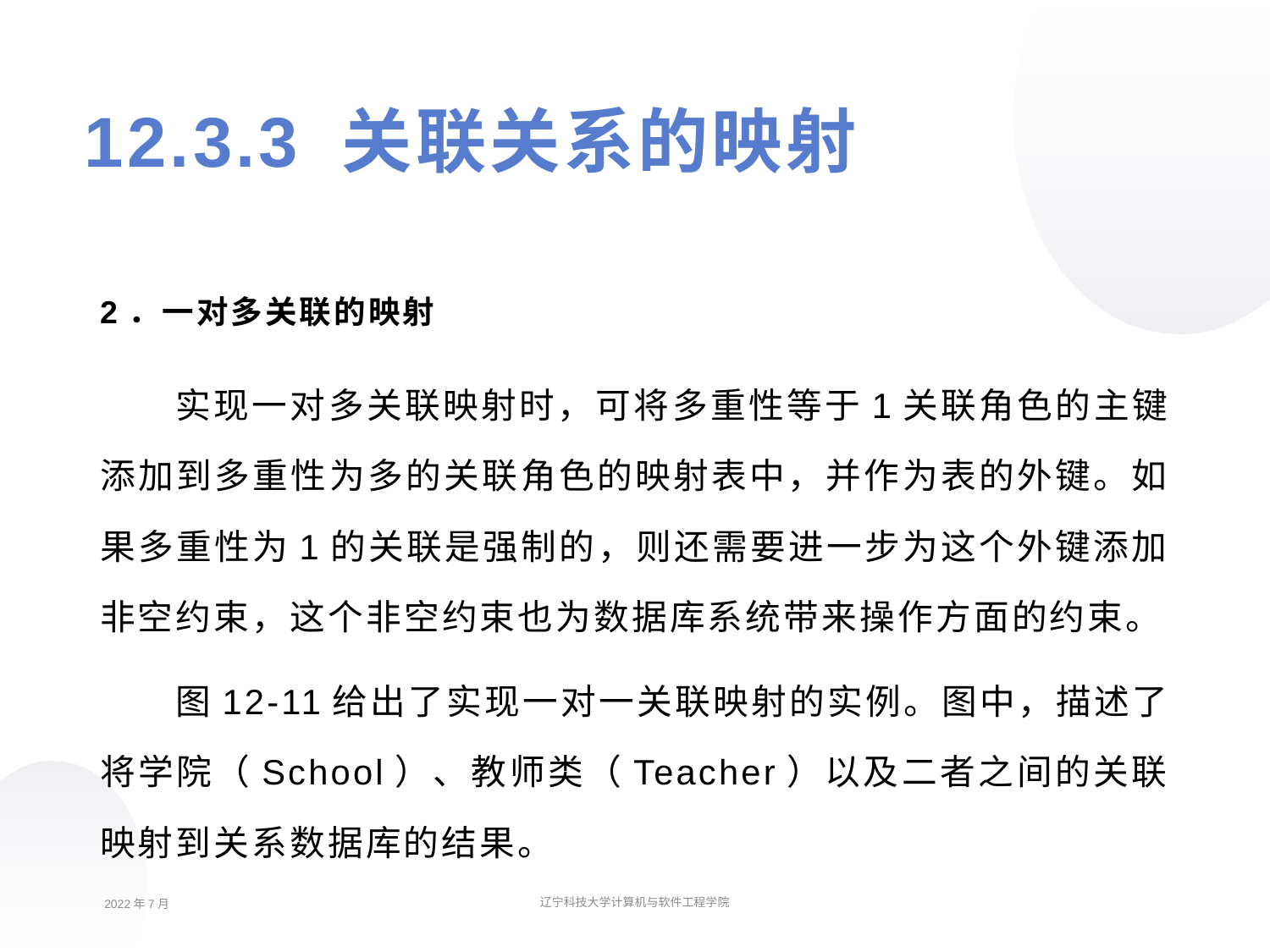

12.3.3 关联关系的映射
2．一对多关联的映射
实现一对多关联映射时，可将多重性等于1关联角色的主键添加到多重性为多的关联角色的映射表中，并作为表的外键。如果多重性为1的关联是强制的，则还需要进一步为这个外键添加非空约束，这个非空约束也为数据库系统带来操作方面的约束。
图12-11给出了实现一对一关联映射的实例。图中，描述了将学院（School）、教师类（Teacher）以及二者之间的关联映射到关系数据库的结果。

2022年7月
辽宁科技大学计算机与软件工程学院
57